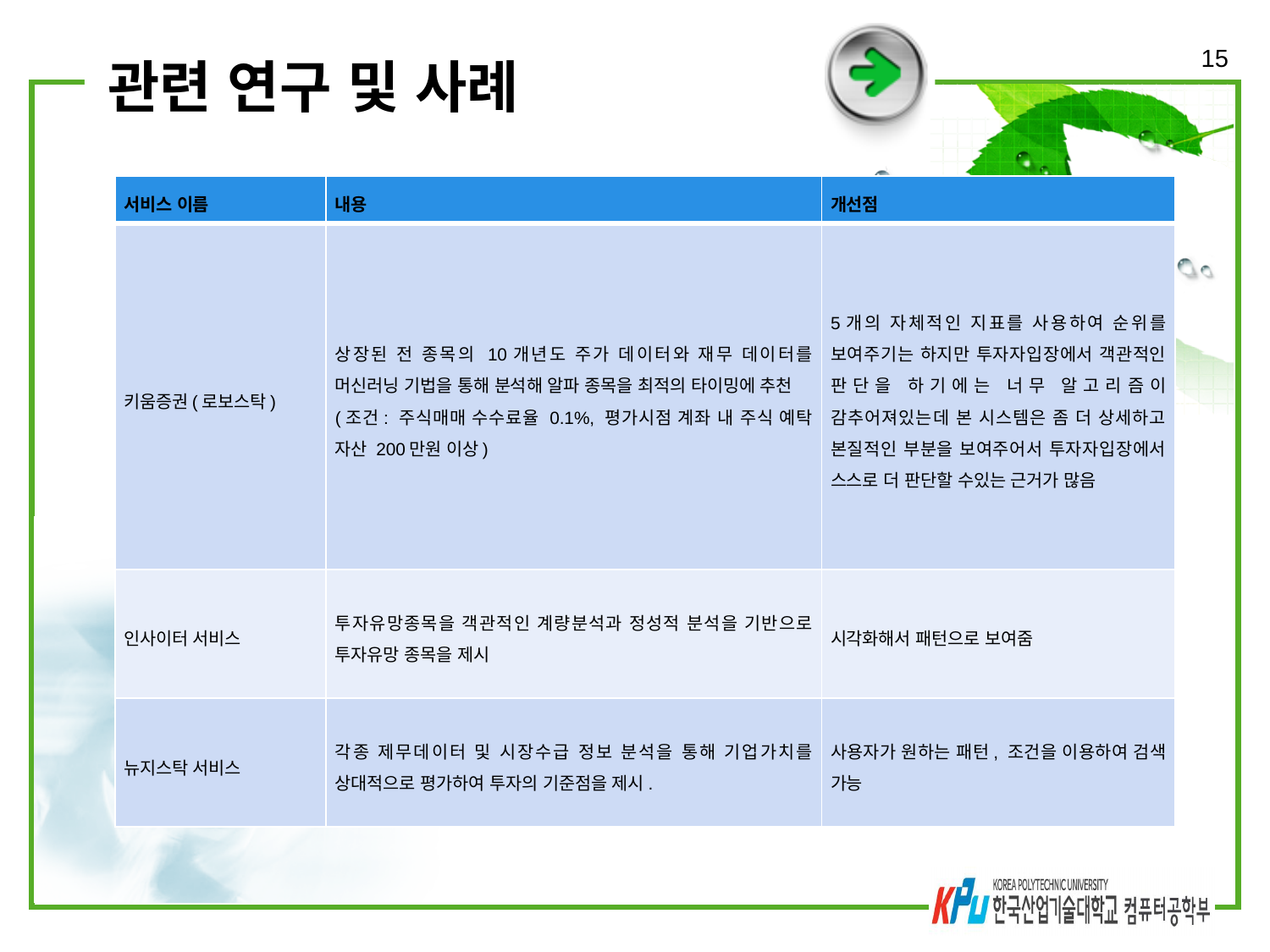

15
# 관련 연구 및 사례
| 서비스 이름 | 내용 | 개선점 |
| --- | --- | --- |
| 키움증권(로보스탁) | 상장된 전 종목의 10개년도 주가 데이터와 재무 데이터를 머신러닝 기법을 통해 분석해 알파 종목을 최적의 타이밍에 추천 (조건: 주식매매 수수료율 0.1%, 평가시점 계좌 내 주식 예탁 자산 200만원 이상) | 5개의 자체적인 지표를 사용하여 순위를 보여주기는 하지만 투자자입장에서 객관적인 판단을 하기에는 너무 알고리즘이 감추어져있는데 본 시스템은 좀 더 상세하고 본질적인 부분을 보여주어서 투자자입장에서 스스로 더 판단할 수있는 근거가 많음 |
| 인사이터 서비스 | 투자유망종목을 객관적인 계량분석과 정성적 분석을 기반으로 투자유망 종목을 제시 | 시각화해서 패턴으로 보여줌 |
| 뉴지스탁 서비스 | 각종 제무데이터 및 시장수급 정보 분석을 통해 기업가치를 상대적으로 평가하여 투자의 기준점을 제시. | 사용자가 원하는 패턴, 조건을 이용하여 검색 가능 |